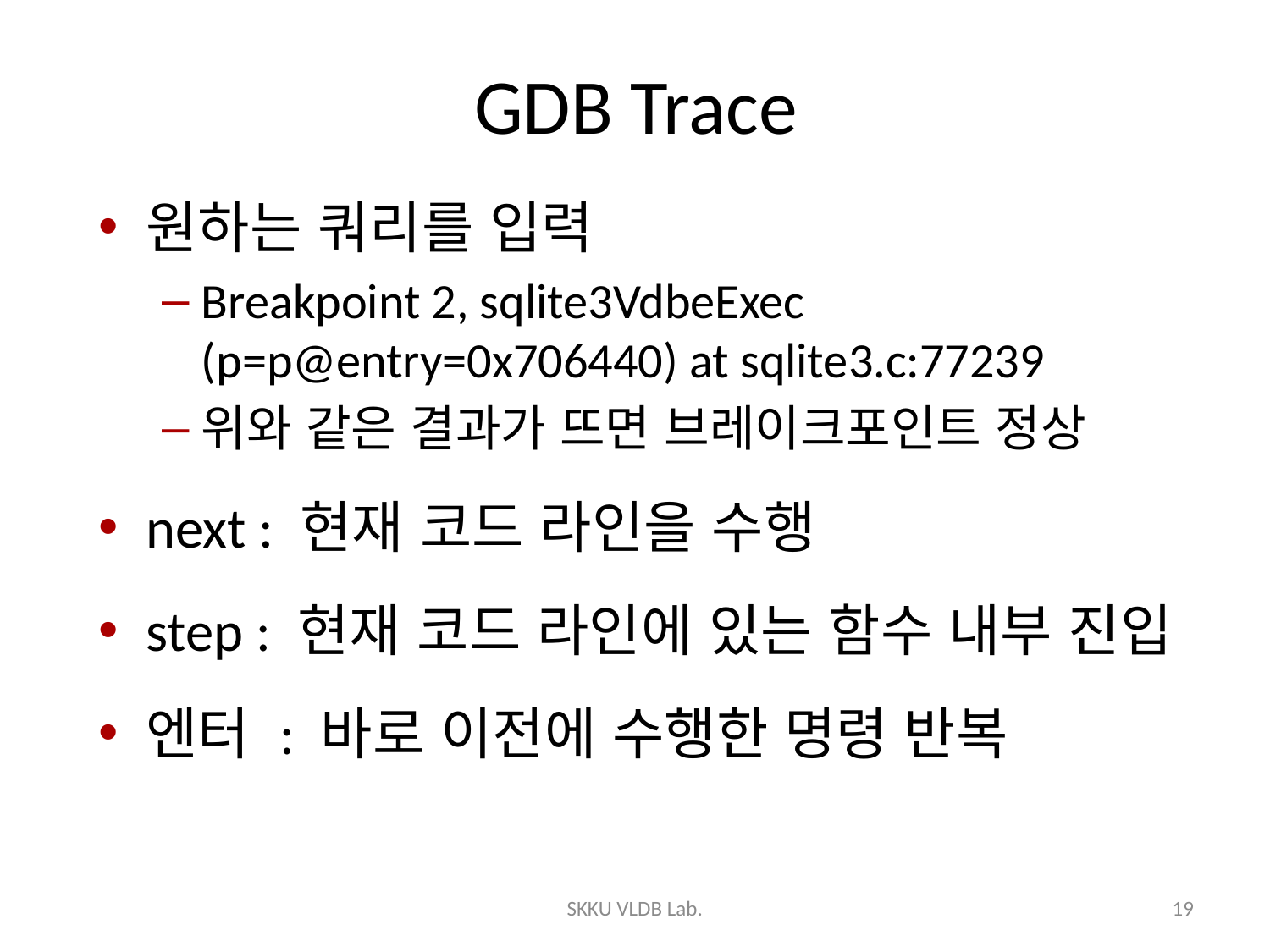

# GDB Trace
원하는 쿼리를 입력
Breakpoint 2, sqlite3VdbeExec (p=p@entry=0x706440) at sqlite3.c:77239
위와 같은 결과가 뜨면 브레이크포인트 정상
next : 현재 코드 라인을 수행
step : 현재 코드 라인에 있는 함수 내부 진입
엔터 : 바로 이전에 수행한 명령 반복
SKKU VLDB Lab.
19